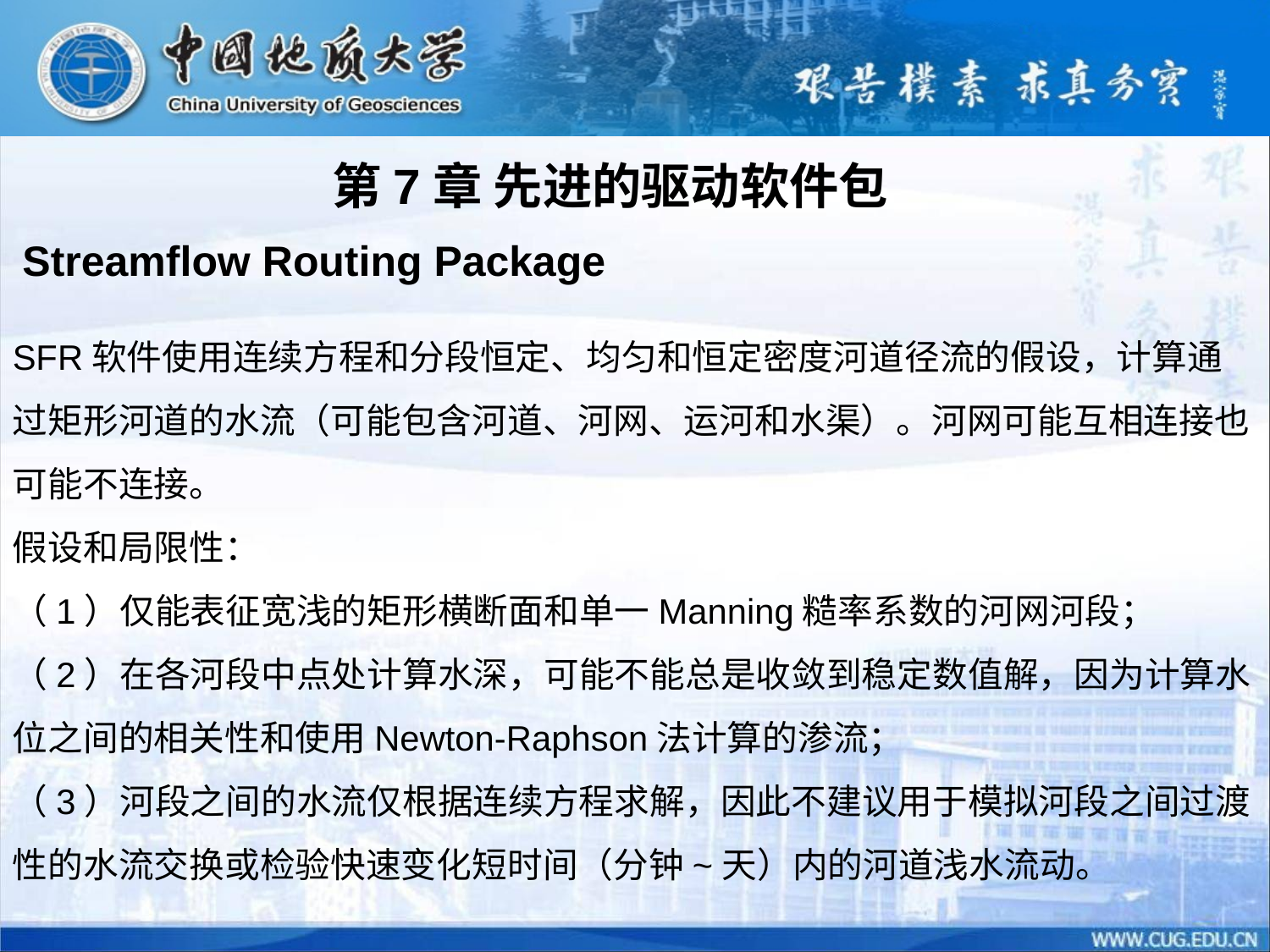

第7章 先进的驱动软件包
Streamflow Routing Package
SFR软件使用连续方程和分段恒定、均匀和恒定密度河道径流的假设，计算通过矩形河道的水流（可能包含河道、河网、运河和水渠）。河网可能互相连接也可能不连接。
假设和局限性：
（1）仅能表征宽浅的矩形横断面和单一Manning糙率系数的河网河段；
（2）在各河段中点处计算水深，可能不能总是收敛到稳定数值解，因为计算水位之间的相关性和使用Newton-Raphson法计算的渗流；
（3）河段之间的水流仅根据连续方程求解，因此不建议用于模拟河段之间过渡性的水流交换或检验快速变化短时间（分钟~天）内的河道浅水流动。